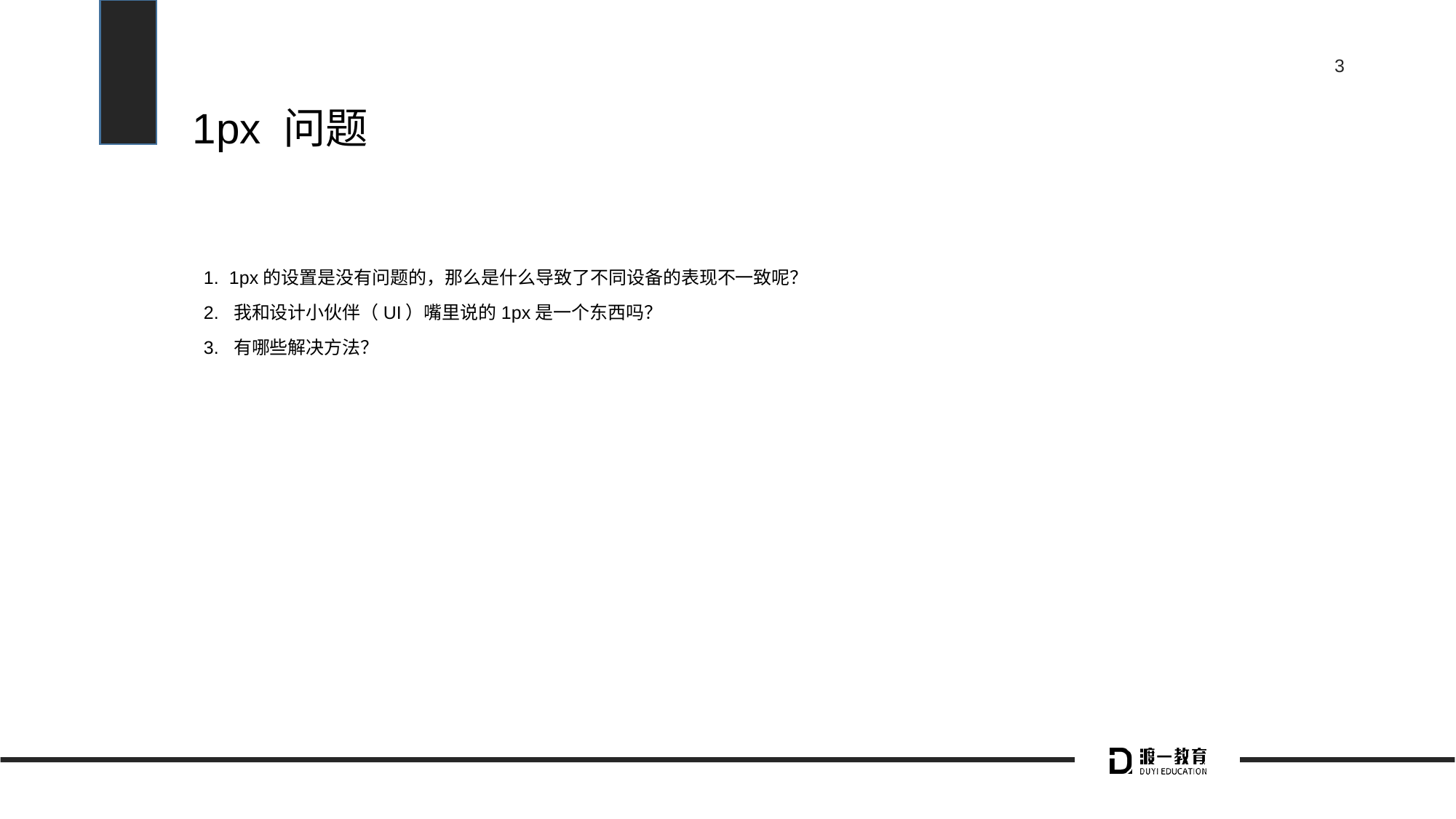

# 1px 问题

1.  1px的设置是没有问题的，那么是什么导致了不同设备的表现不一致呢？
2.  我和设计小伙伴（UI）嘴里说的1px是一个东西吗？
3.  有哪些解决方法？